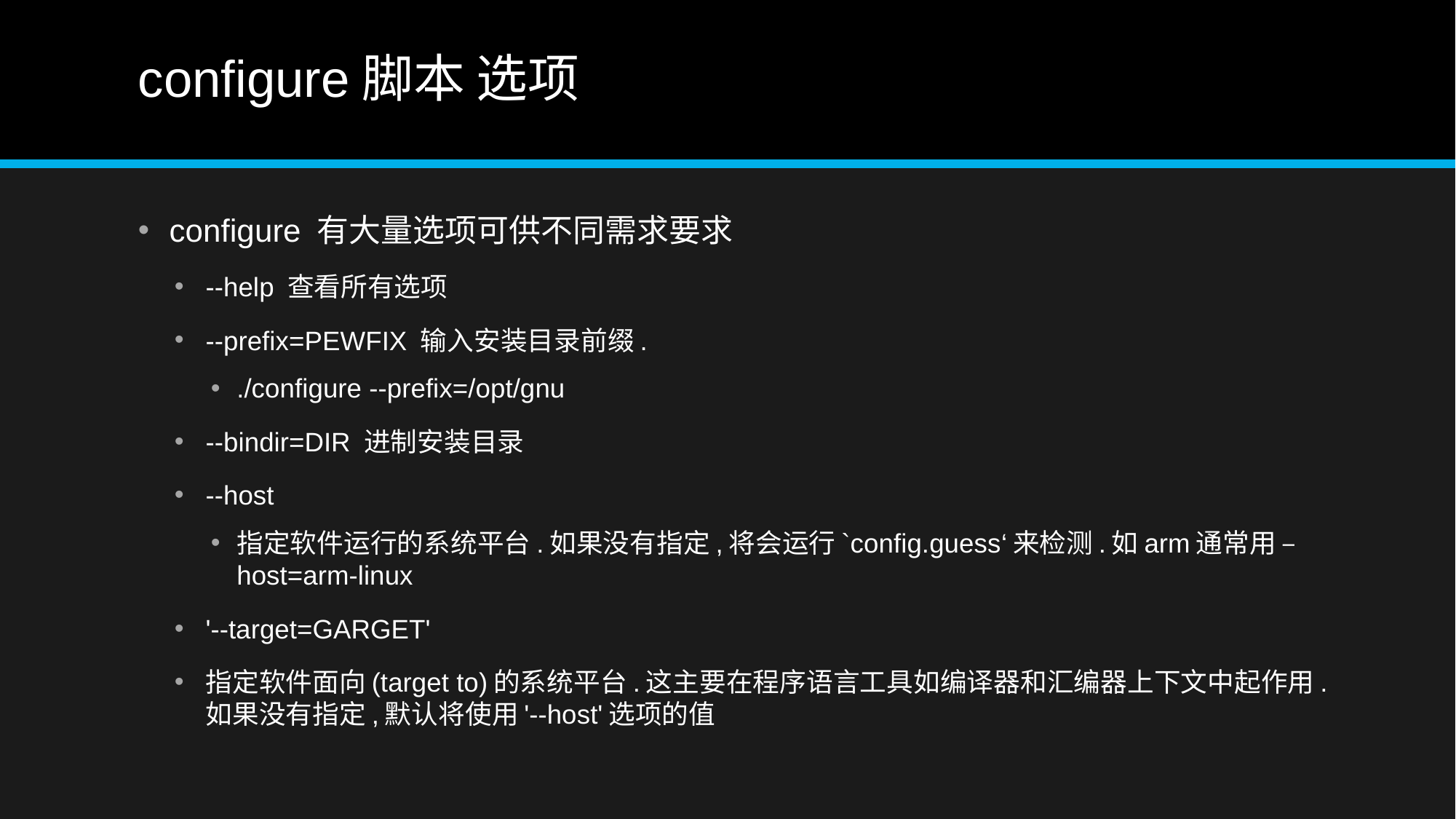

# configure脚本 选项
configure 有大量选项可供不同需求要求
--help 查看所有选项
--prefix=PEWFIX 输入安装目录前缀.
./configure --prefix=/opt/gnu
--bindir=DIR 进制安装目录
--host
指定软件运行的系统平台.如果没有指定,将会运行`config.guess‘来检测.如arm通常用 –host=arm-linux
'--target=GARGET'
指定软件面向(target to)的系统平台.这主要在程序语言工具如编译器和汇编器上下文中起作用.如果没有指定,默认将使用'--host'选项的值